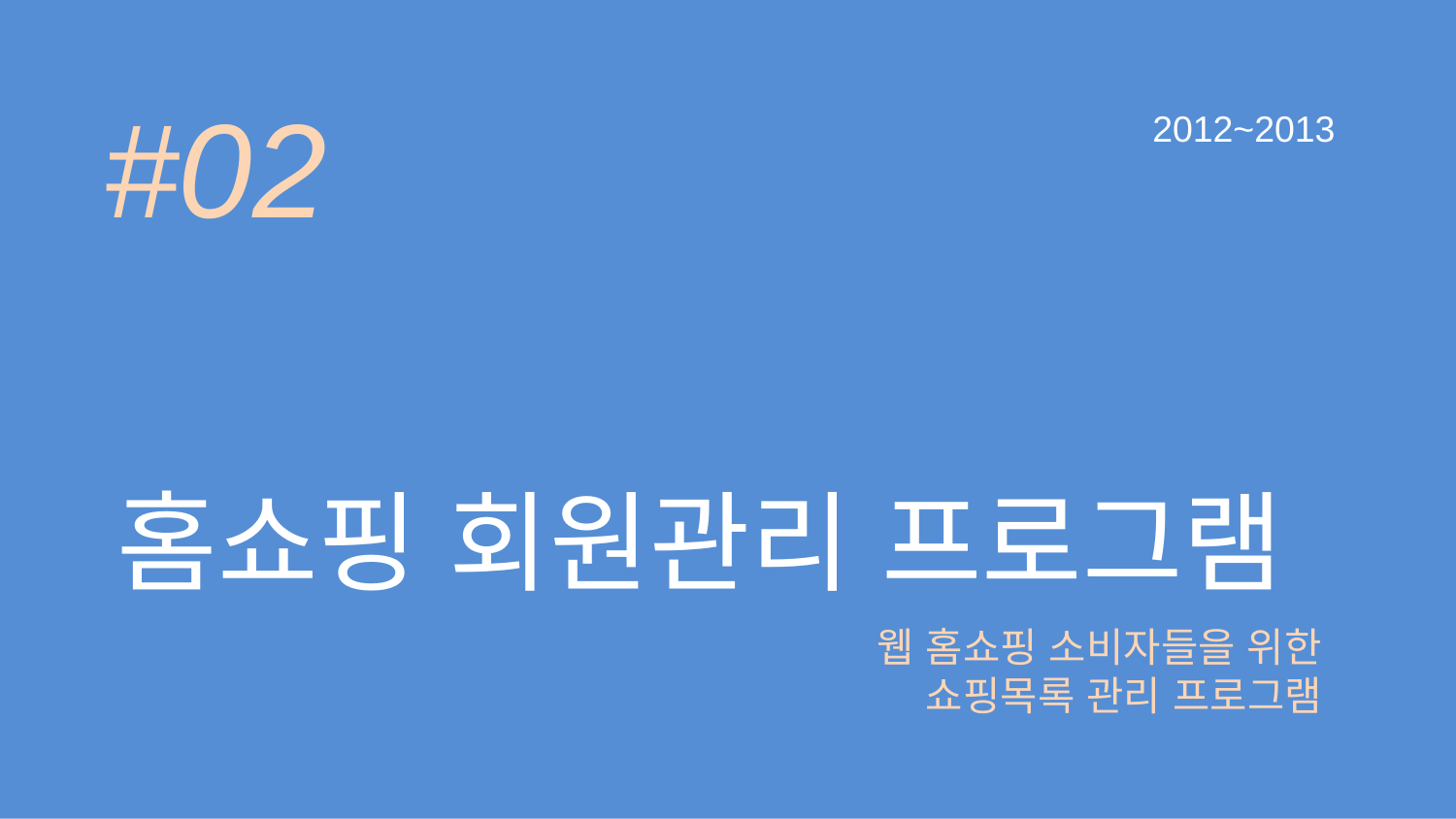

#02
2012~2013
홈쇼핑 회원관리 프로그램
웹 홈쇼핑 소비자들을 위한
쇼핑목록 관리 프로그램